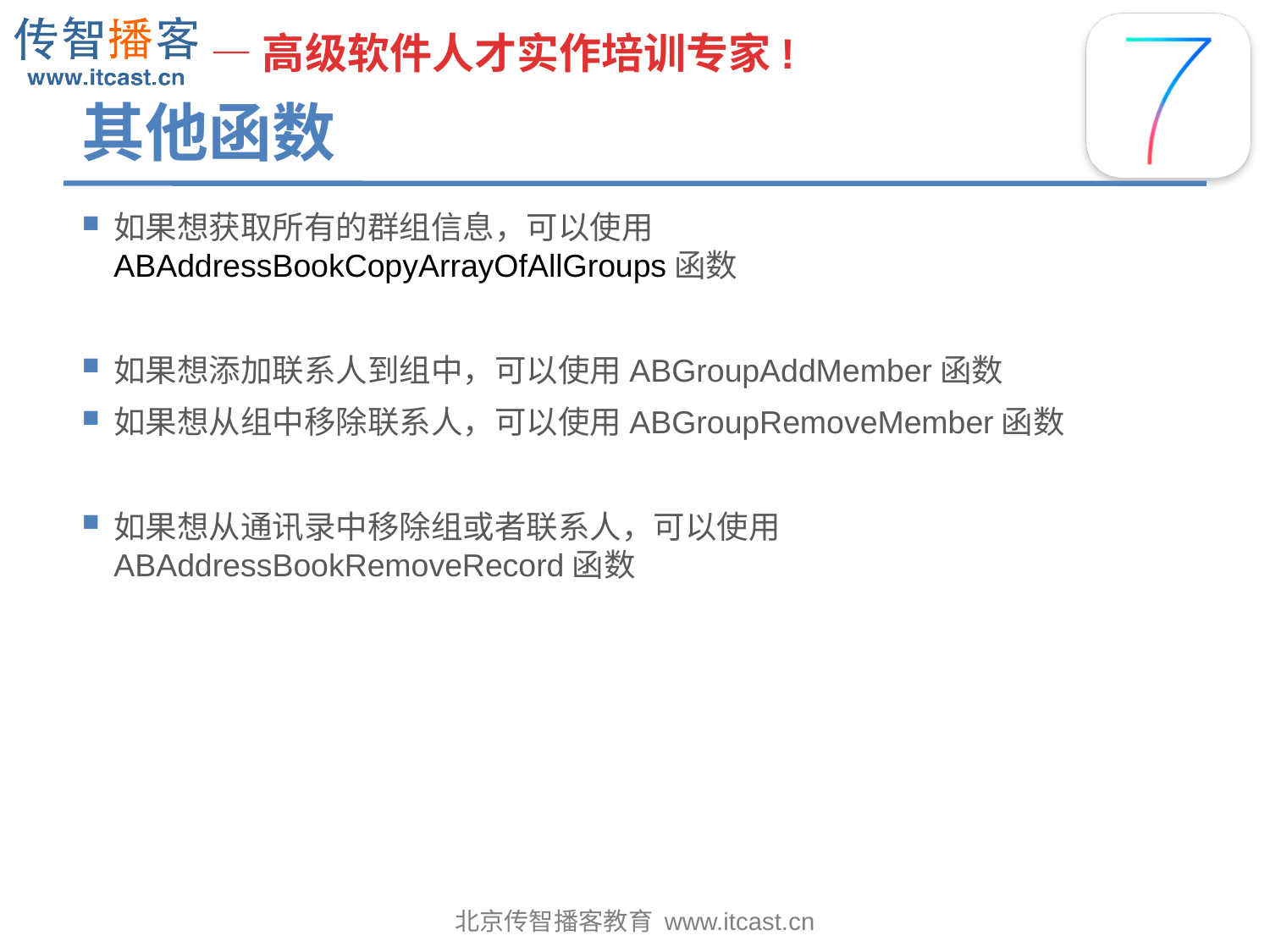

# 其他函数
如果想获取所有的群组信息，可以使用ABAddressBookCopyArrayOfAllGroups函数

如果想添加联系人到组中，可以使用ABGroupAddMember函数
如果想从组中移除联系人，可以使用ABGroupRemoveMember函数

如果想从通讯录中移除组或者联系人，可以使用ABAddressBookRemoveRecord函数